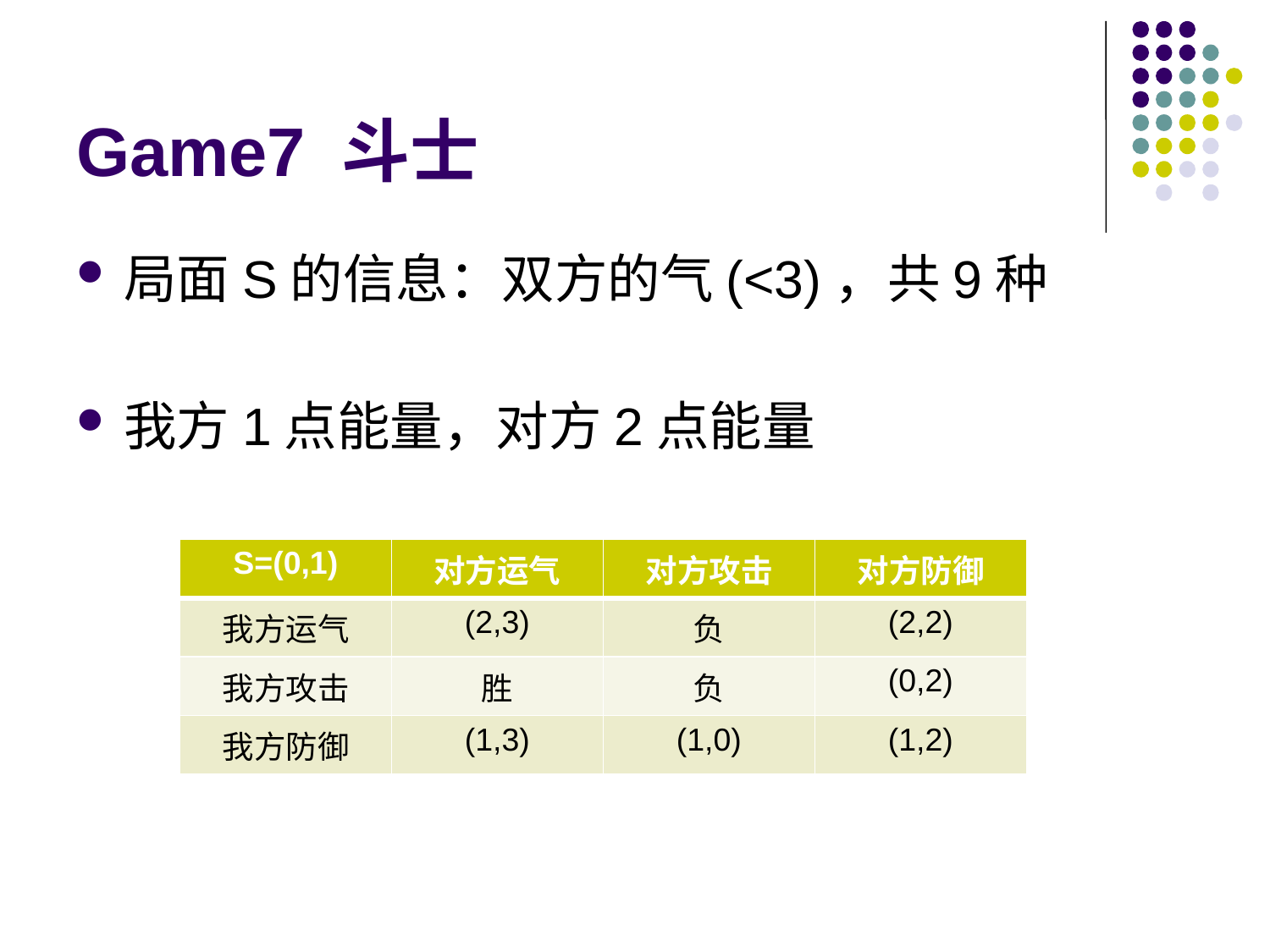

# Game7 斗士
局面S的信息：双方的气(<3)，共9种

我方1点能量，对方2点能量

| S=(0,1) | 对方运气 | 对方攻击 | 对方防御 |
| --- | --- | --- | --- |
| 我方运气 | (2,3) | 负 | (2,2) |
| 我方攻击 | 胜 | 负 | (0,2) |
| 我方防御 | (1,3) | (1,0) | (1,2) |